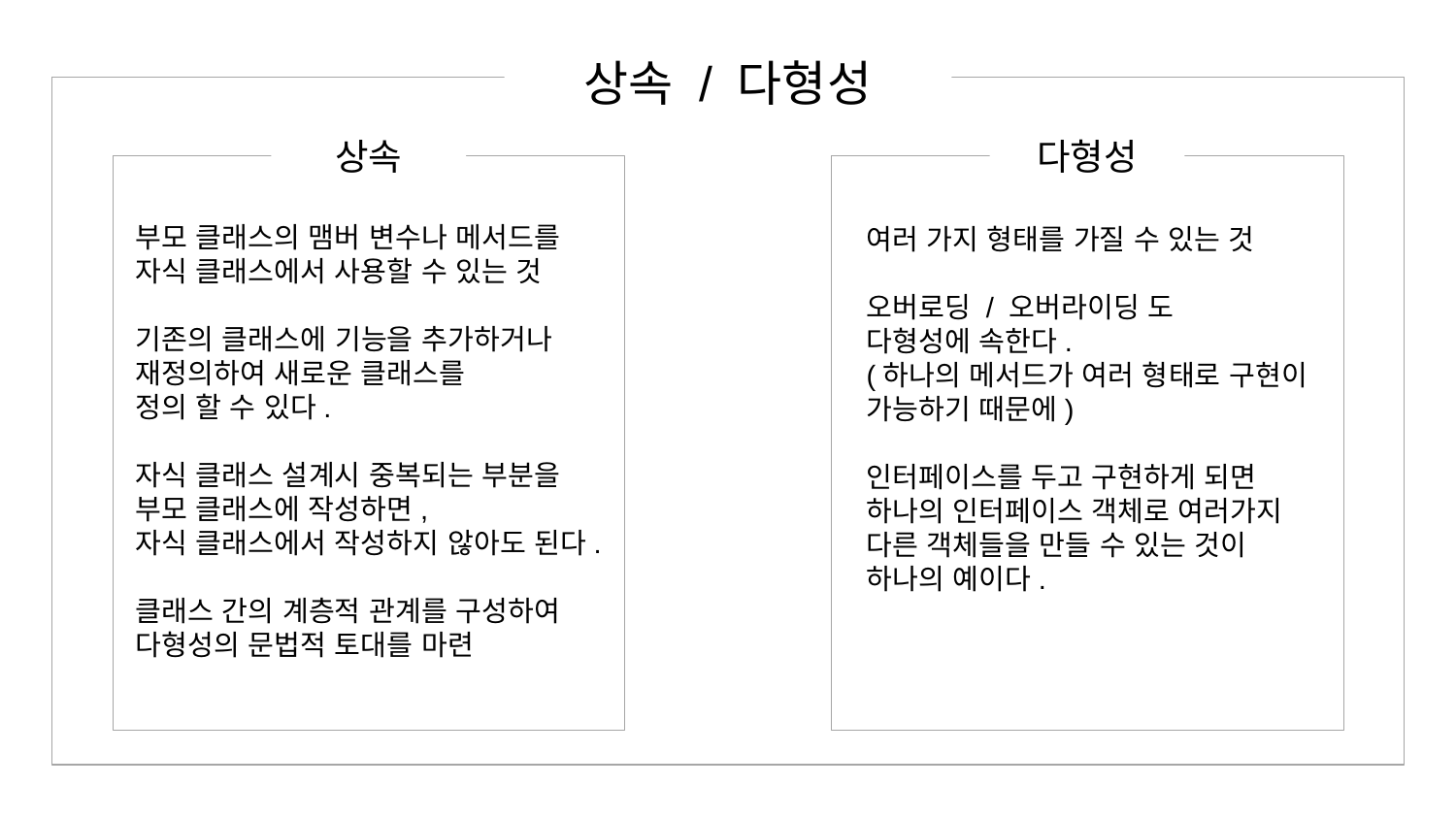

상속 / 다형성

상속
다형성

부모 클래스의 맴버 변수나 메서드를
자식 클래스에서 사용할 수 있는 것

기존의 클래스에 기능을 추가하거나
재정의하여 새로운 클래스를
정의 할 수 있다.

자식 클래스 설계시 중복되는 부분을
부모 클래스에 작성하면,
자식 클래스에서 작성하지 않아도 된다.

클래스 간의 계층적 관계를 구성하여
다형성의 문법적 토대를 마련
여러 가지 형태를 가질 수 있는 것

오버로딩 / 오버라이딩 도
다형성에 속한다.
(하나의 메서드가 여러 형태로 구현이
가능하기 때문에)

인터페이스를 두고 구현하게 되면
하나의 인터페이스 객체로 여러가지
다른 객체들을 만들 수 있는 것이
하나의 예이다.